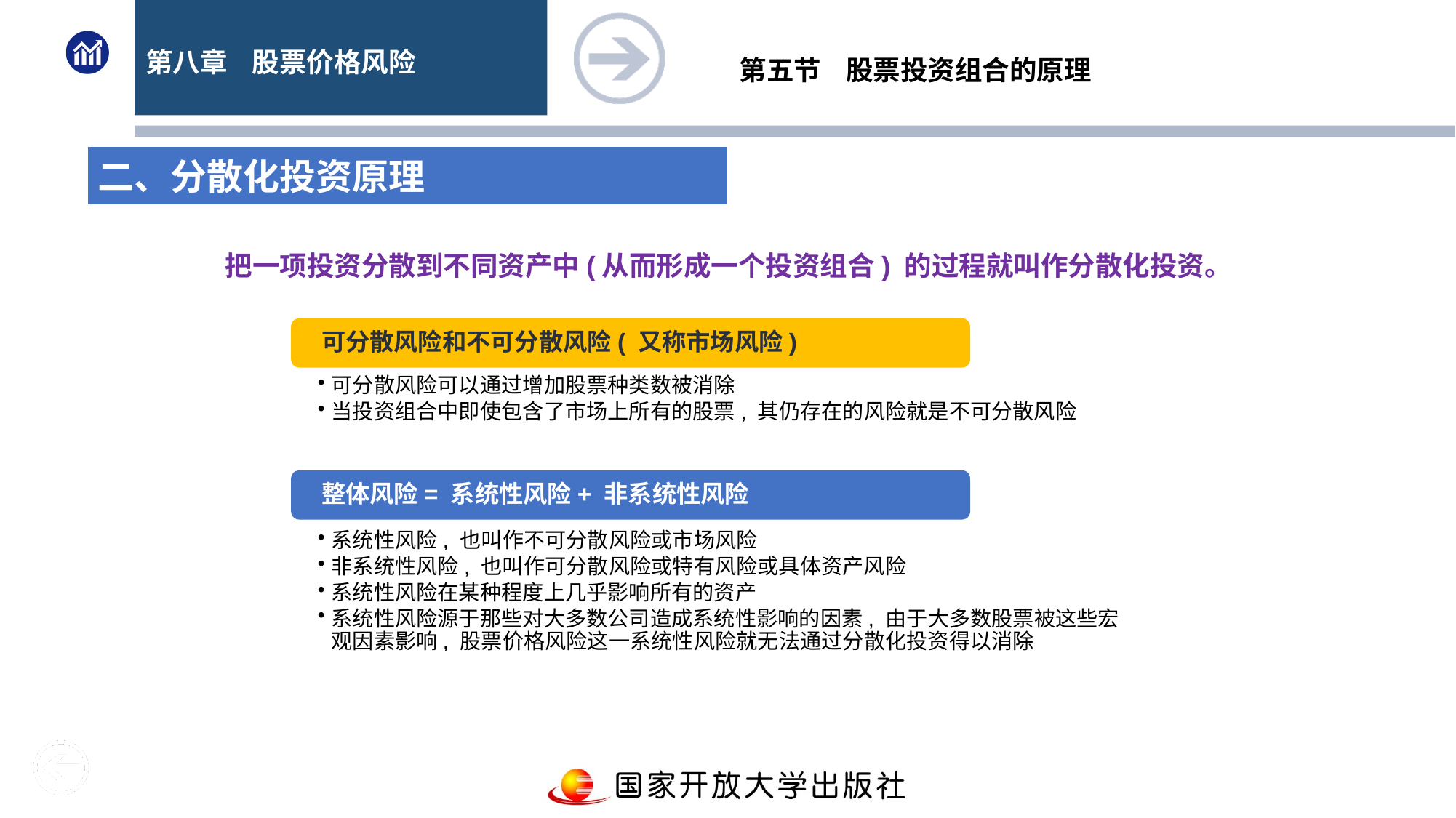

第五节    股票投资组合的原理
第八章    股票价格风险
二、分散化投资原理
把一项投资分散到不同资产中(从而形成一个投资组合) 的过程就叫作分散化投资。
可分散风险可以通过增加股票种类数被消除
当投资组合中即使包含了市场上所有的股票, 其仍存在的风险就是不可分散风险
可分散风险和不可分散风险( 又称市场风险)
系统性风险, 也叫作不可分散风险或市场风险
非系统性风险, 也叫作可分散风险或特有风险或具体资产风险
系统性风险在某种程度上几乎影响所有的资产
系统性风险源于那些对大多数公司造成系统性影响的因素, 由于大多数股票被这些宏观因素影响, 股票价格风险这一系统性风险就无法通过分散化投资得以消除
整体风险= 系统性风险+ 非系统性风险